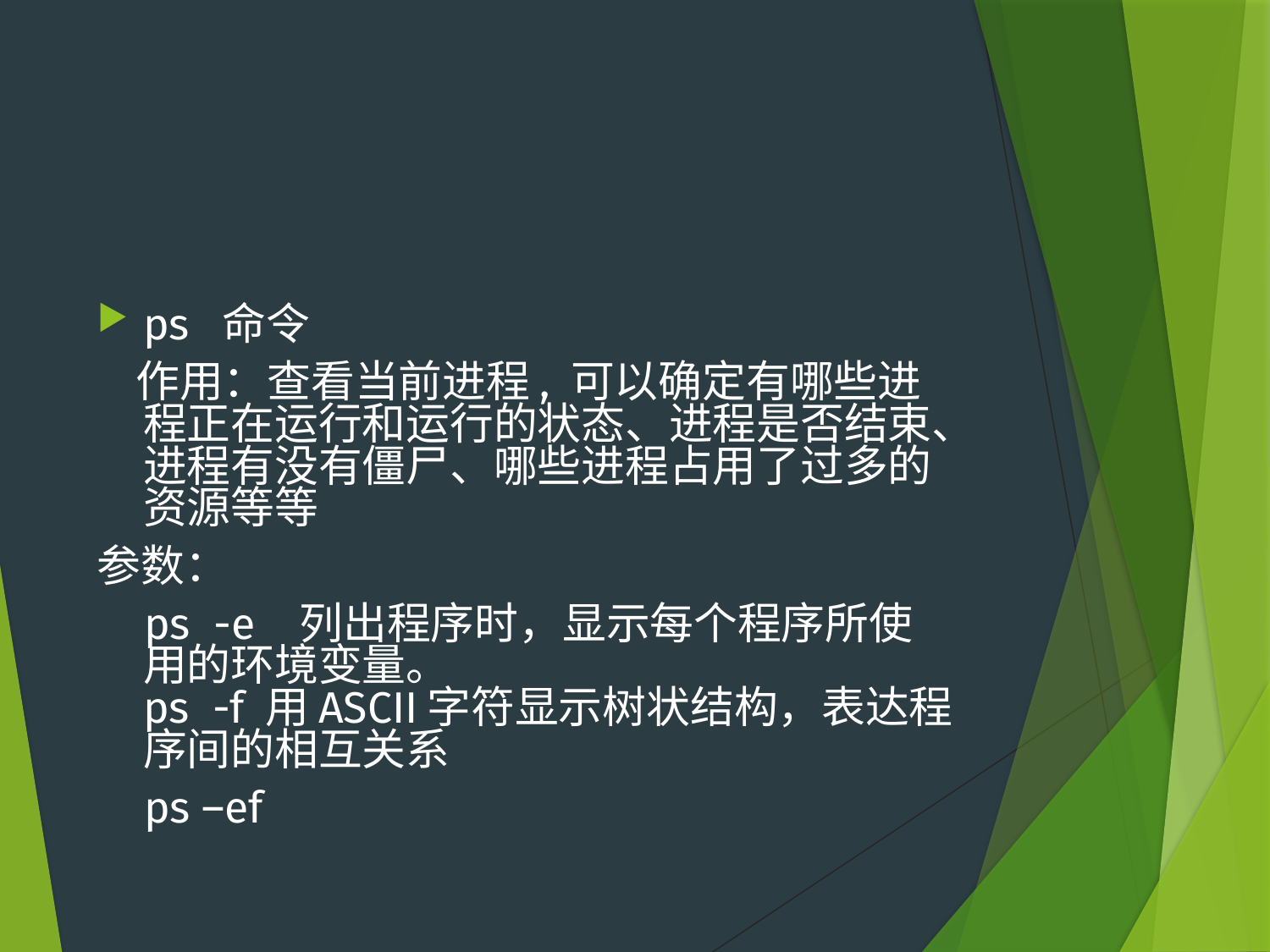

#
ps  命令
   作用：查看当前进程, 可以确定有哪些进程正在运行和运行的状态、进程是否结束、进程有没有僵尸、哪些进程占用了过多的资源等等
参数：
    ps  -e   列出程序时，显示每个程序所使用的环境变量。
ps  -f 用ASCII字符显示树状结构，表达程序间的相互关系
    ps –ef